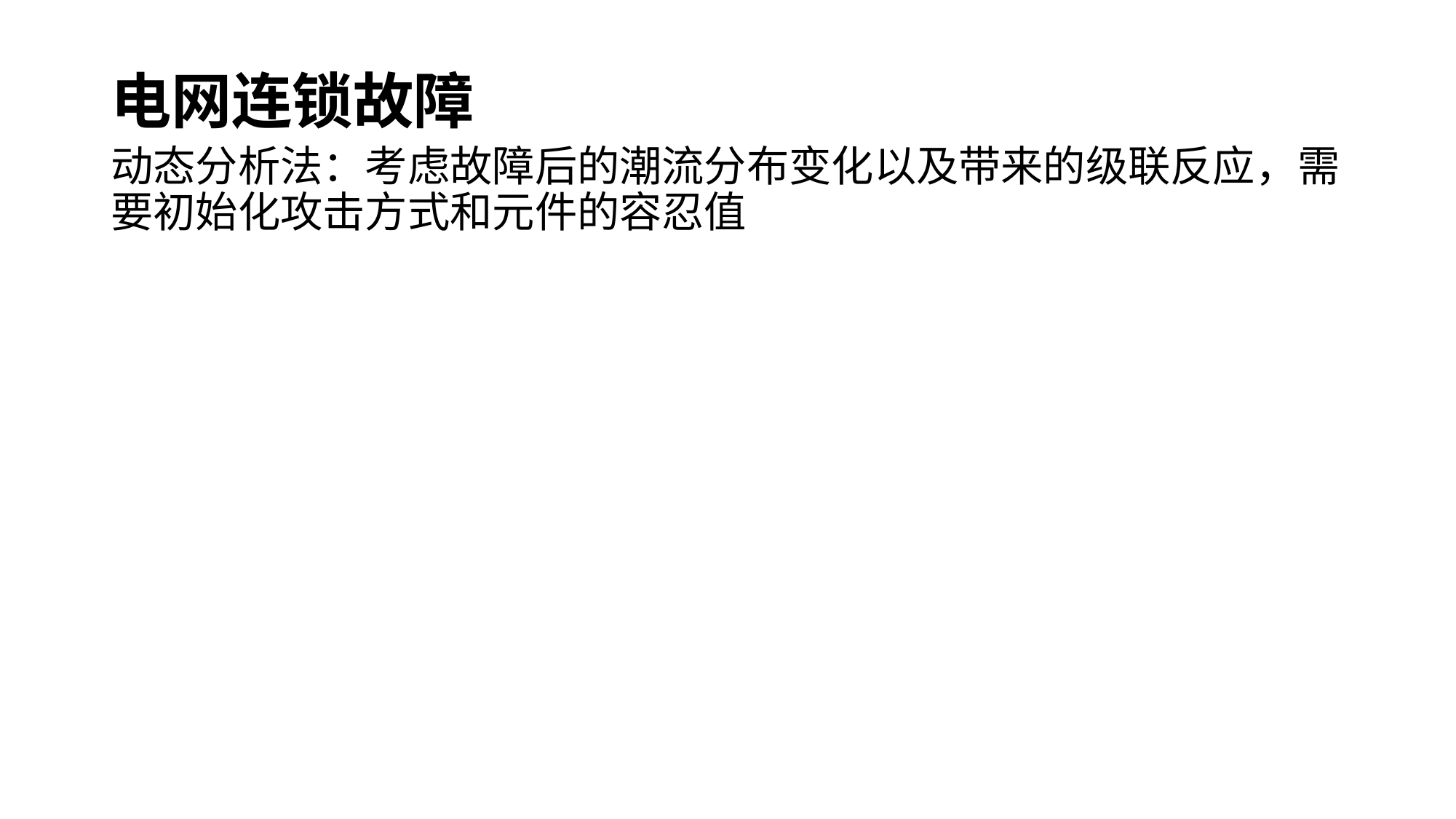

# 电网连锁故障
动态分析法：考虑故障后的潮流分布变化以及带来的级联反应，需要初始化攻击方式和元件的容忍值